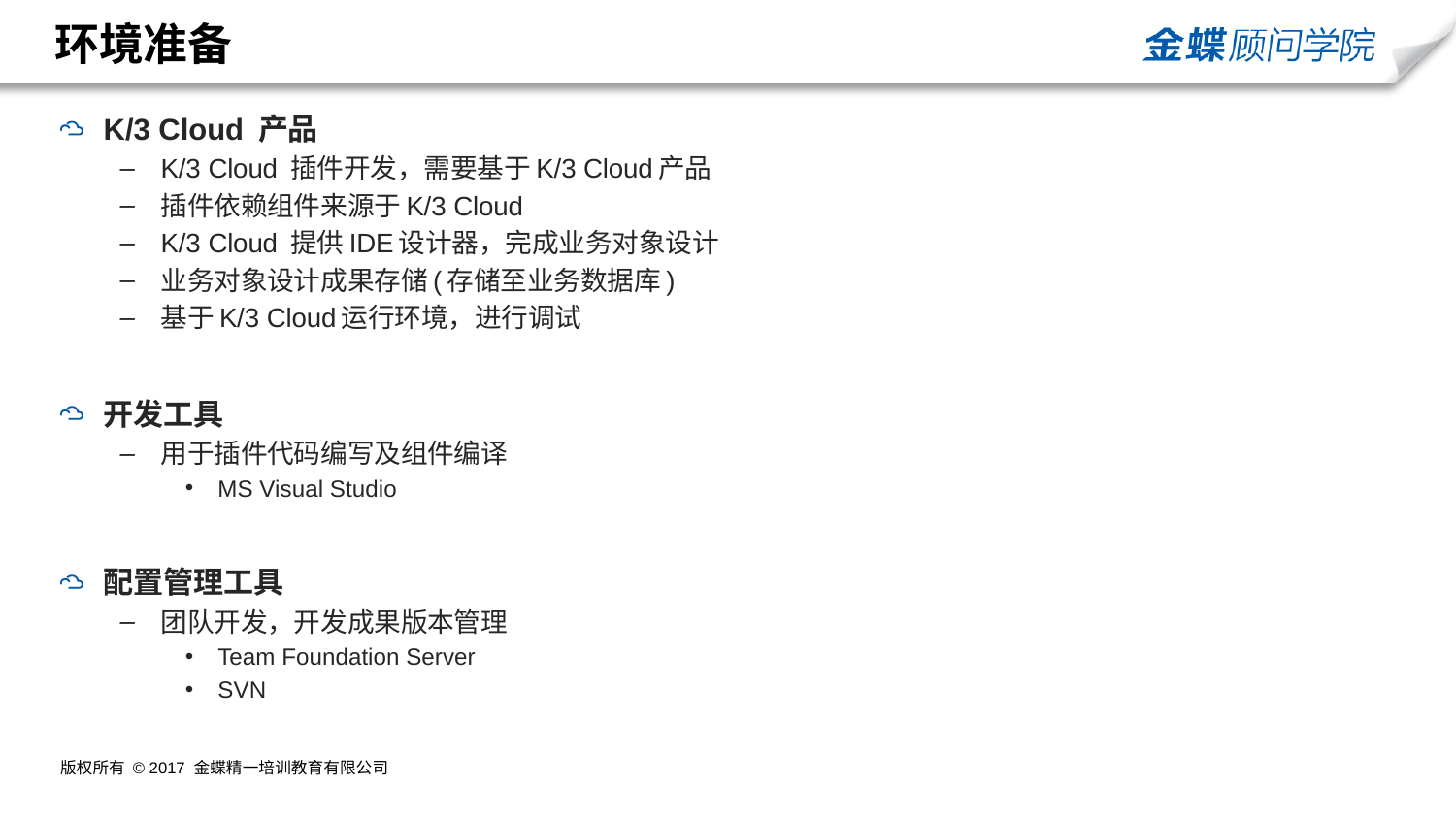

# 环境准备
K/3 Cloud 产品
K/3 Cloud 插件开发，需要基于K/3 Cloud产品
插件依赖组件来源于K/3 Cloud
K/3 Cloud 提供IDE设计器，完成业务对象设计
业务对象设计成果存储(存储至业务数据库)
基于K/3 Cloud运行环境，进行调试

开发工具
用于插件代码编写及组件编译
MS Visual Studio

配置管理工具
团队开发，开发成果版本管理
Team Foundation Server
SVN